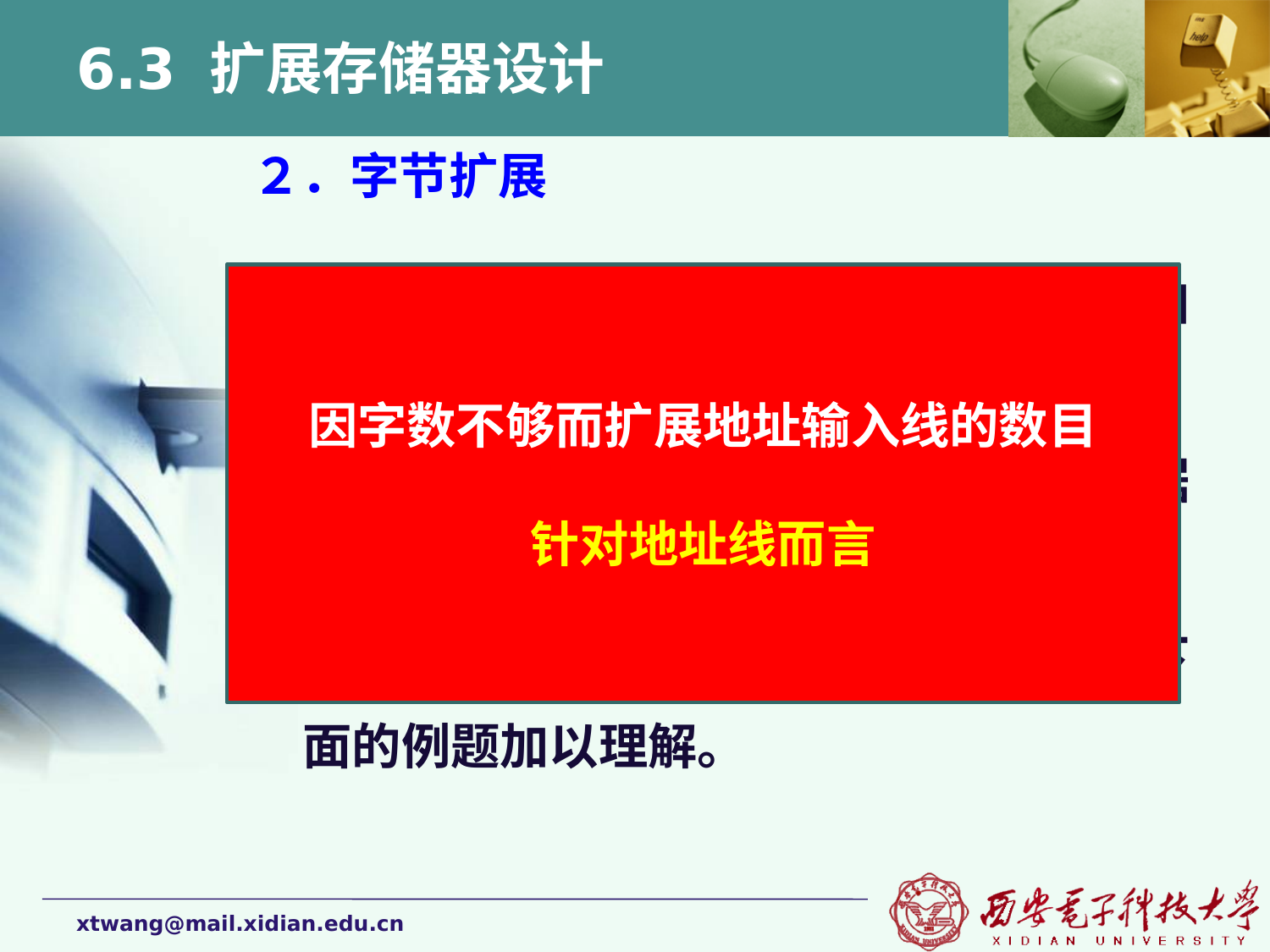

# 6.3 扩展存储器设计
２．字节扩展
字节扩展是指芯片字长不变的情况下增加存储器字节的数量（容量）
在字节扩展时，每个芯片的地址线、数据线、控制线并联，仅片选信号分别引出，使每个芯片占据不同的地址范围。通过下面的例题加以理解。
因字数不够而扩展地址输入线的数目

针对地址线而言
xtwang@mail.xidian.edu.cn